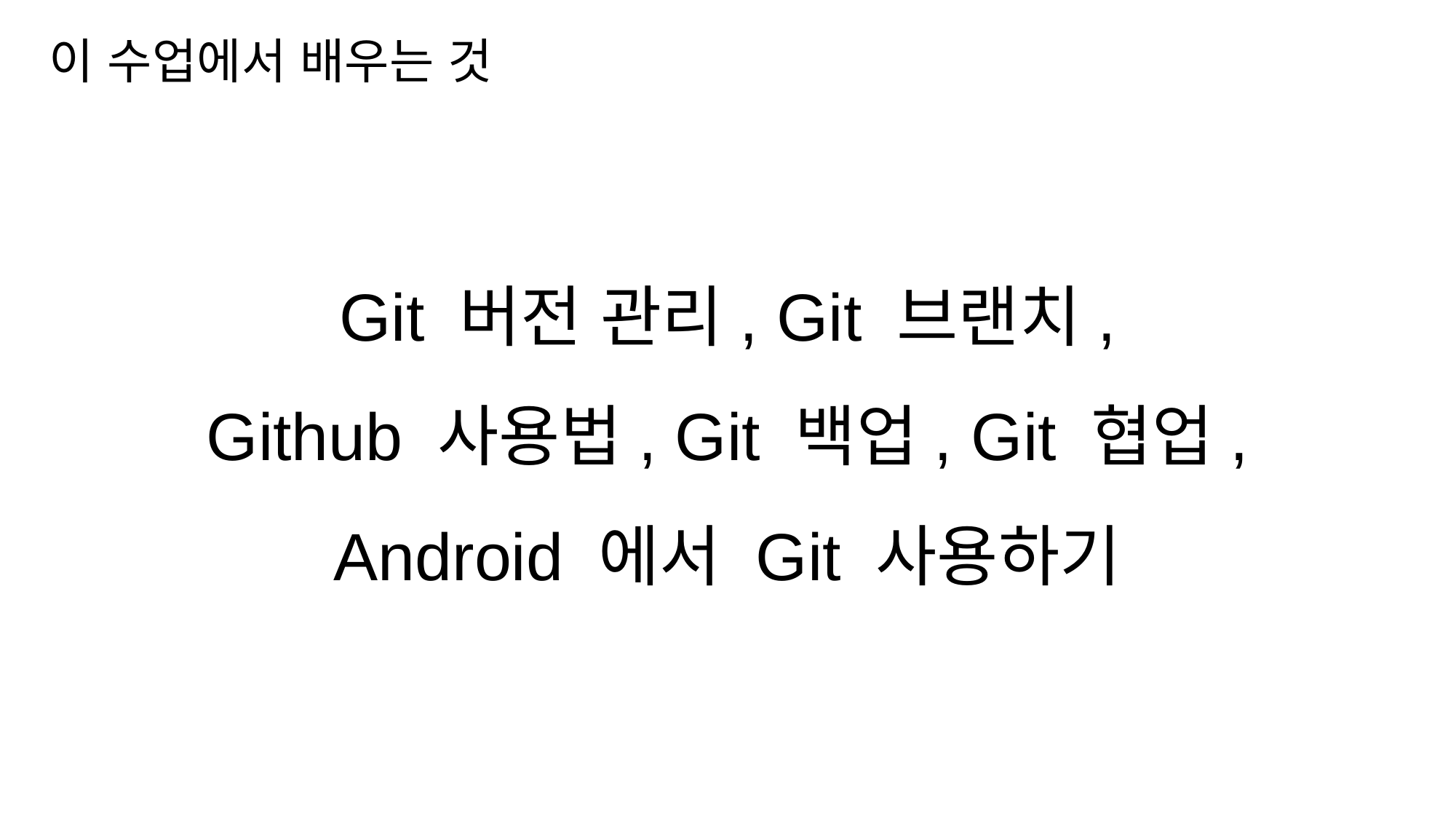

이 수업에서 배우는 것
티머니 둥근바람 ExtraBold
티머니 둥근바람 Regular
Git 버전 관리, Git 브랜치,
Github 사용법, Git 백업, Git 협업,
Android 에서 Git 사용하기

티머니 둥근바람 Regular